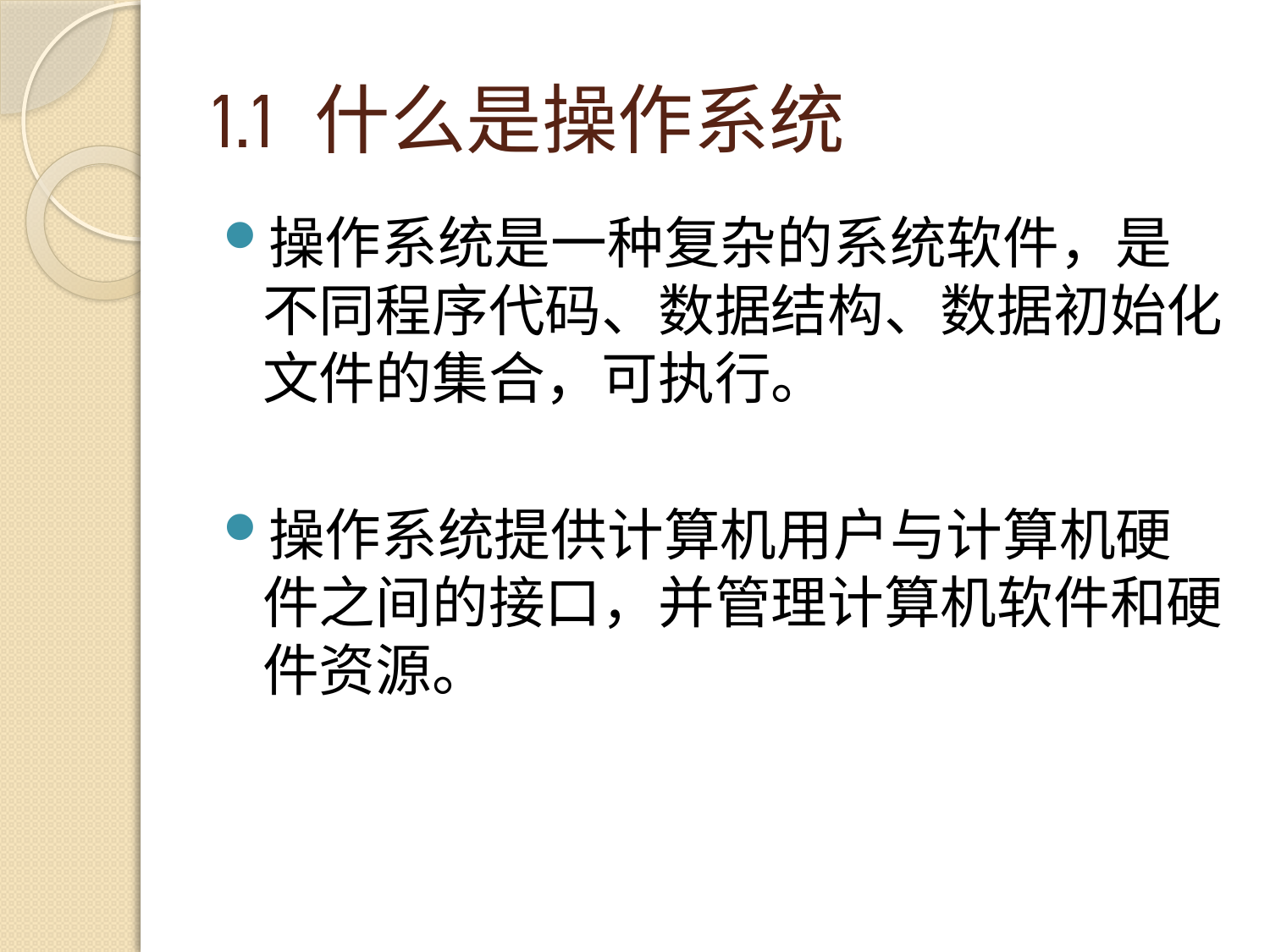

# 1.1 什么是操作系统
操作系统是一种复杂的系统软件，是不同程序代码、数据结构、数据初始化文件的集合，可执行。

操作系统提供计算机用户与计算机硬件之间的接口，并管理计算机软件和硬件资源。